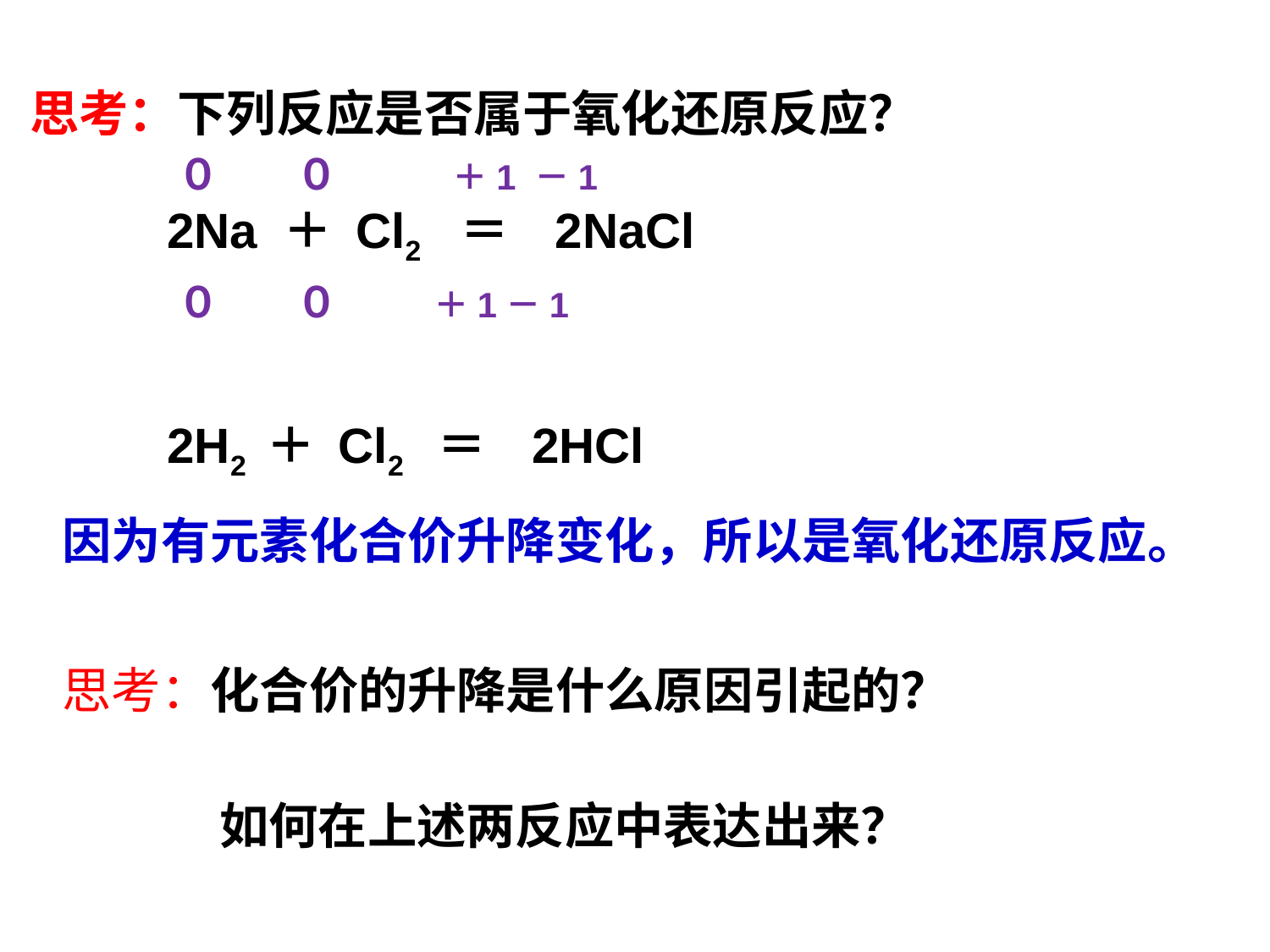

思考：下列反应是否属于氧化还原反应？
          2Na ＋ Cl2  ＝   2NaCl
          2H2 ＋ Cl2  ＝   2HCl
０        ０            ＋1 －1
０        ０          ＋1－1
因为有元素化合价升降变化，所以是氧化还原反应。
思考：化合价的升降是什么原因引起的？
 如何在上述两反应中表达出来？